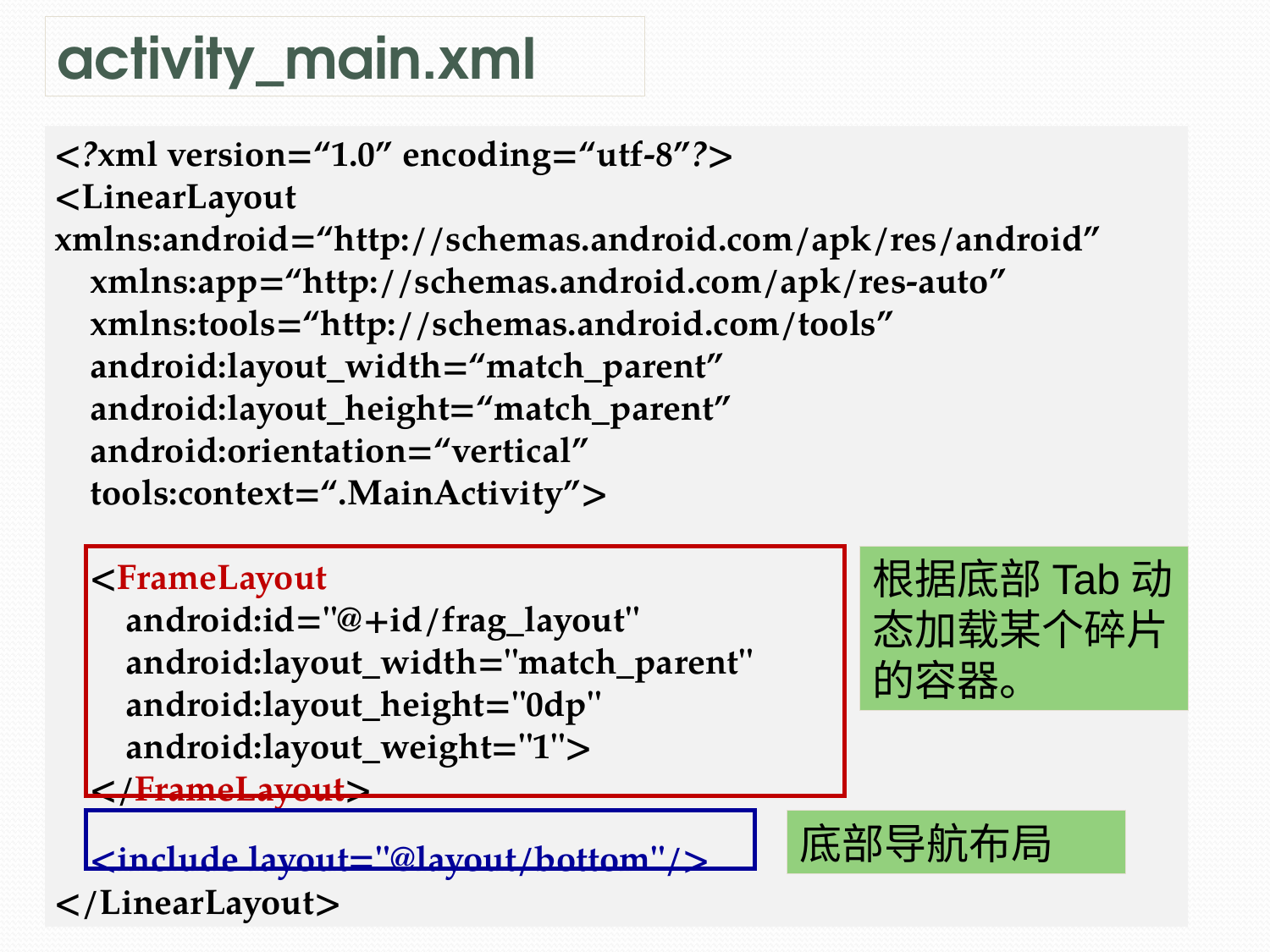

activity_main.xml
<?xml version=“1.0” encoding=“utf-8”?>
<LinearLayout xmlns:android=“http://schemas.android.com/apk/res/android”
    xmlns:app=“http://schemas.android.com/apk/res-auto”
    xmlns:tools=“http://schemas.android.com/tools”
    android:layout_width=“match_parent”
    android:layout_height=“match_parent”
    android:orientation=“vertical”
    tools:context=“.MainActivity”>
    <FrameLayout
        android:id="@+id/frag_layout"
        android:layout_width="match_parent"
        android:layout_height="0dp"
        android:layout_weight="1">
    </FrameLayout>
    <include layout="@layout/bottom"/>
</LinearLayout>

根据底部Tab动态加载某个碎片的容器。

底部导航布局